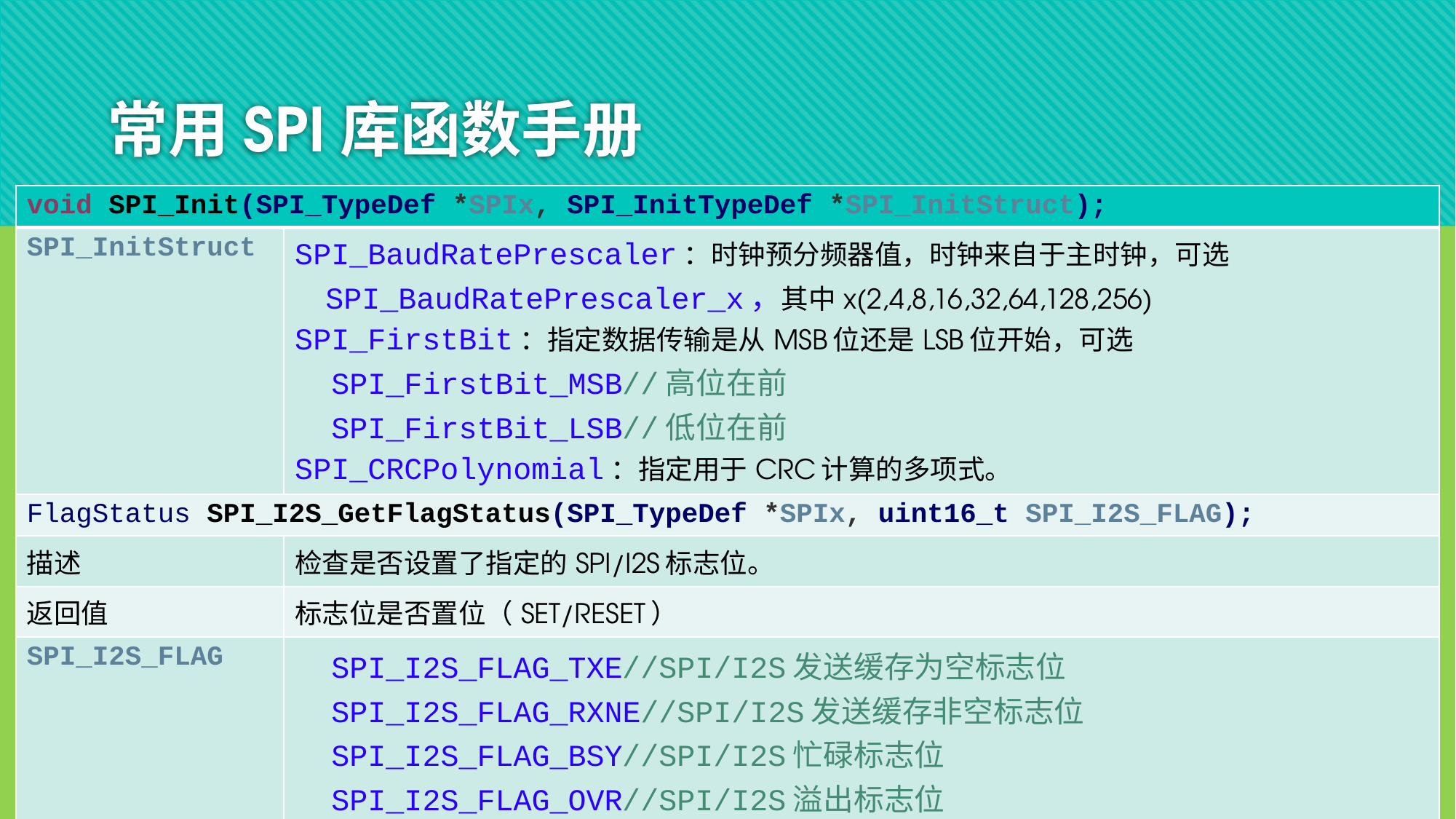

# 常用SPI库函数手册
| void SPI\_Init(SPI\_TypeDef \*SPIx, SPI\_InitTypeDef \*SPI\_InitStruct); |  |
| --- | --- |
| SPI\_InitStruct | SPI\_BaudRatePrescaler：时钟预分频器值，时钟来自于主时钟，可选 SPI\_BaudRatePrescaler\_x，其中x(2,4,8,16,32,64,128,256) SPI\_FirstBit：指定数据传输是从MSB位还是LSB位开始，可选 SPI\_FirstBit\_MSB//高位在前 SPI\_FirstBit\_LSB//低位在前 SPI\_CRCPolynomial：指定用于CRC计算的多项式。 |
| FlagStatus SPI\_I2S\_GetFlagStatus(SPI\_TypeDef \*SPIx, uint16\_t SPI\_I2S\_FLAG); |  |
| 描述 | 检查是否设置了指定的SPI/I2S标志位。 |
| 返回值 | 标志位是否置位（SET/RESET） |
| SPI\_I2S\_FLAG | SPI\_I2S\_FLAG\_TXE//SPI/I2S发送缓存为空标志位 SPI\_I2S\_FLAG\_RXNE//SPI/I2S发送缓存非空标志位 SPI\_I2S\_FLAG\_BSY//SPI/I2S忙碌标志位 SPI\_I2S\_FLAG\_OVR//SPI/I2S溢出标志位 SPI\_FLAG\_MODF//SPI模式错误标志位 SPI\_FLAG\_CRCERR//SPI CRC错误标志位 |